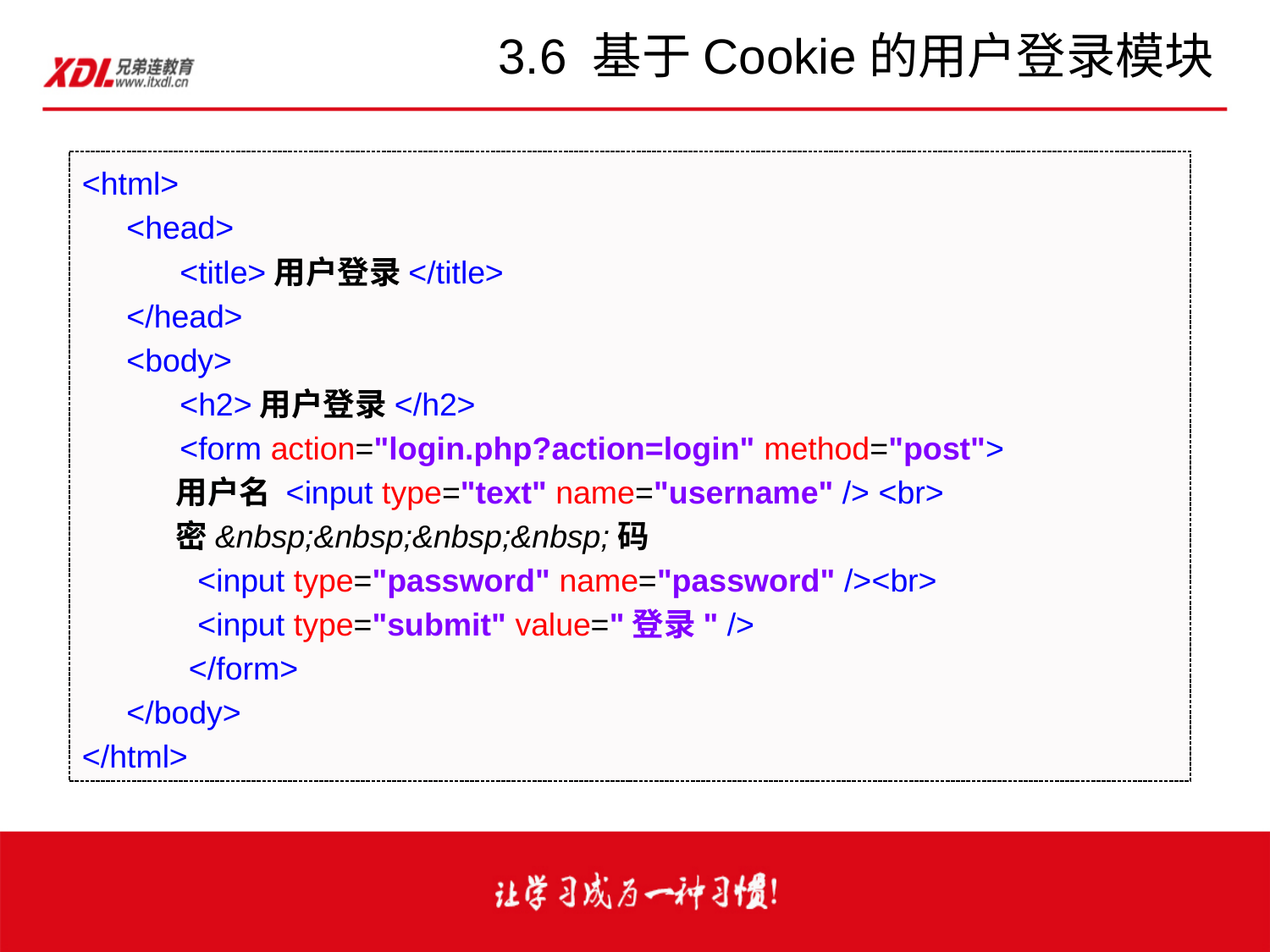

# 3.6 基于Cookie的用户登录模块
<html>
     <head>
           <title>用户登录</title>
     </head>
     <body>
           <h2>用户登录</h2>
           <form action="login.php?action=login" method="post">
            用户名 <input type="text" name="username" /> <br>
            密&nbsp;&nbsp;&nbsp;&nbsp;码
             <input type="password" name="password" /><br>
             <input type="submit" value="登录" />
            </form>
     </body>
</html>